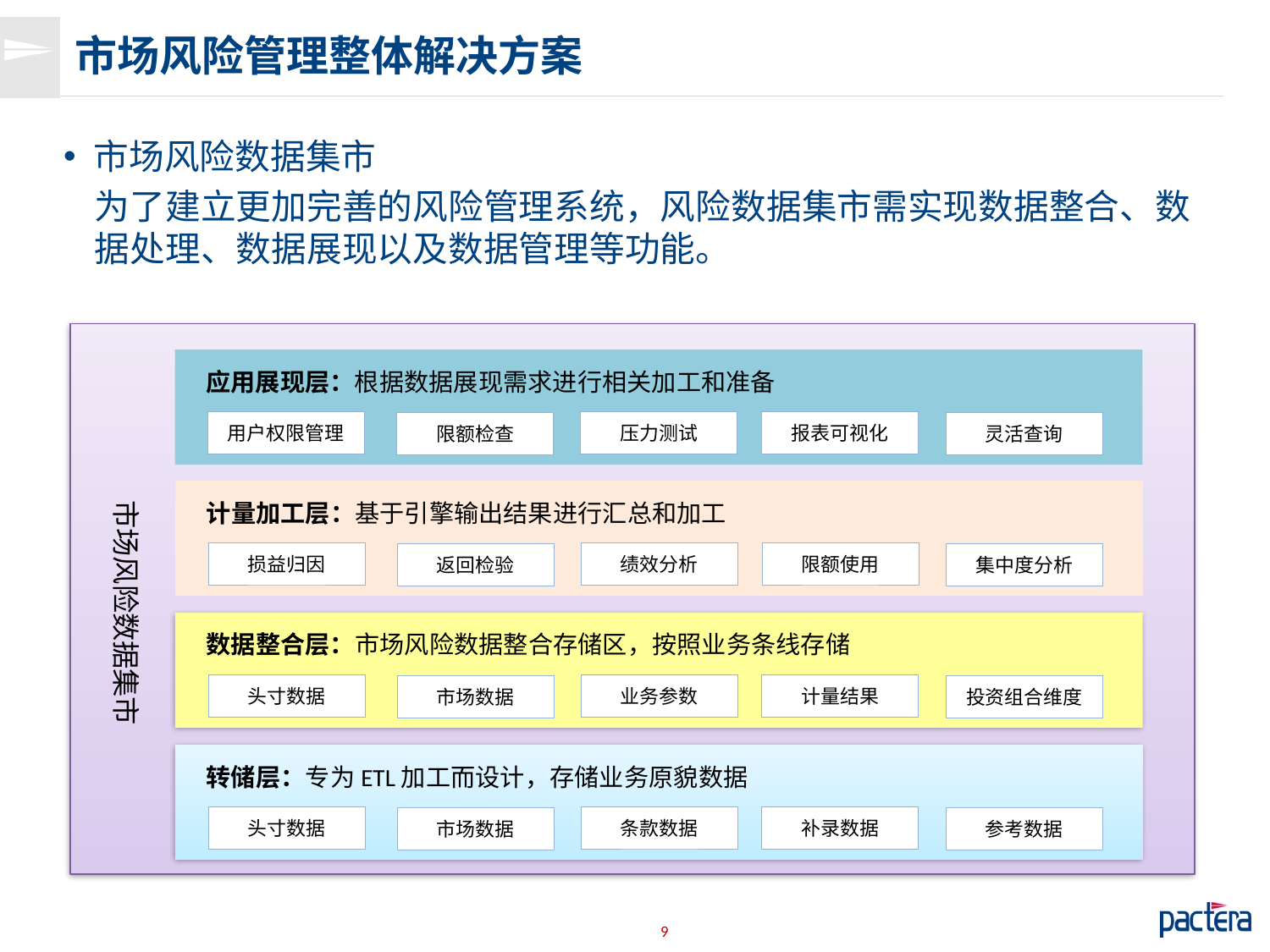

# 市场风险管理整体解决方案
市场风险数据集市
为了建立更加完善的风险管理系统，风险数据集市需实现数据整合、数据处理、数据展现以及数据管理等功能。

内部管理报表
压力测试
监管报表
应用展现层：根据数据展现需求进行相关加工和准备
压力测试
用户权限管理
报表可视化
限额检查
灵活查询

内部管理报表
压力测试
监管报表
计量加工层：基于引擎输出结果进行汇总和加工
绩效分析
损益归因
限额使用
返回检验
集中度分析

数据整合层：市场风险数据整合存储区，按照业务条线存储
业务参数
头寸数据
计量结果
市场数据
投资组合维度

转储层：专为ETL加工而设计，存储业务原貌数据
条款数据
头寸数据
补录数据
市场数据
参考数据
市场风险数据集市
9